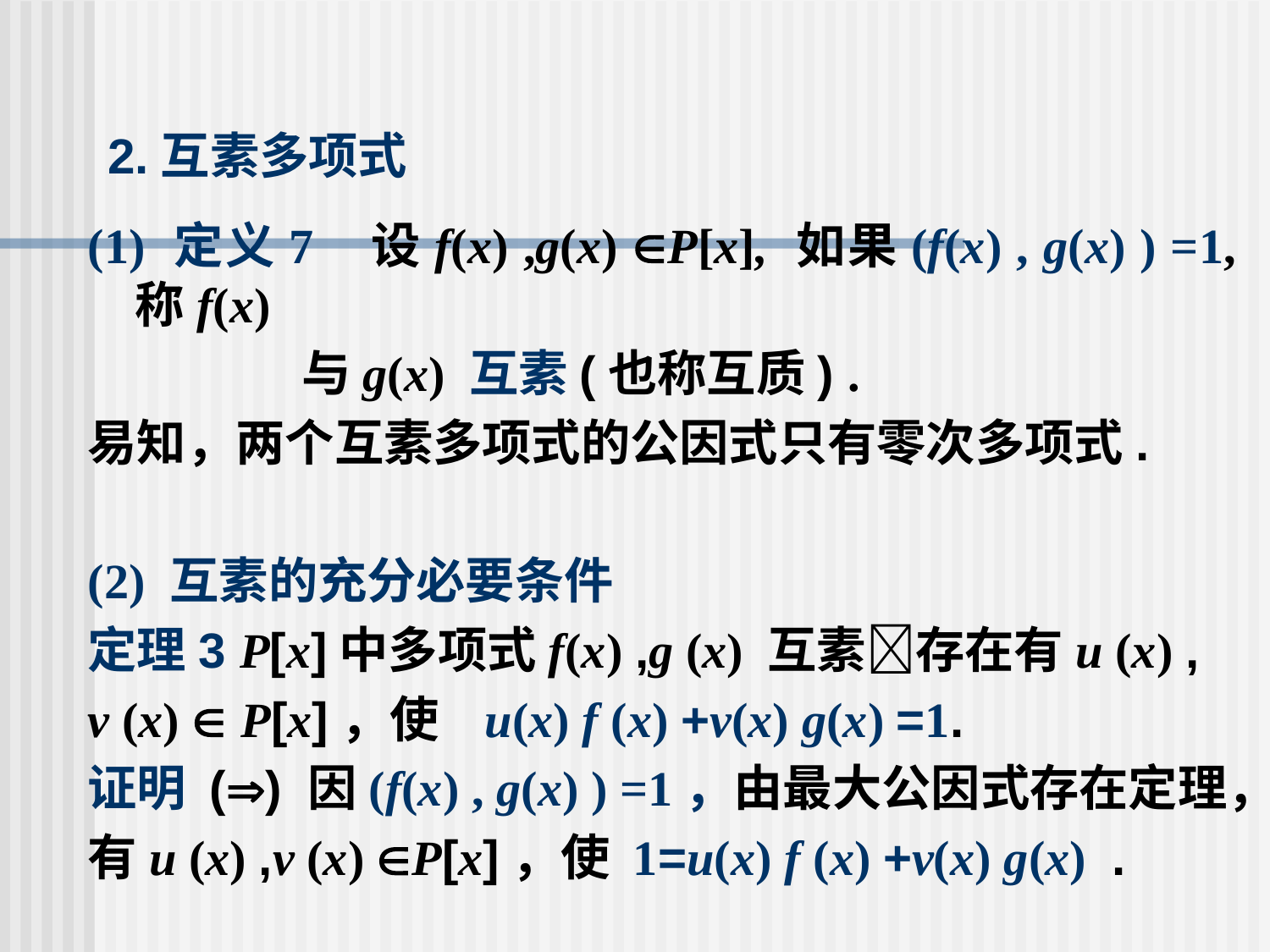

# 2.互素多项式
(1) 定义7   设f(x) ,g(x) ∈P[x], 如果(f(x) , g(x) ) =1,称f(x)
                  与g(x) 互素(也称互质) .
易知，两个互素多项式的公因式只有零次多项式.

(2) 互素的充分必要条件
定理3 P[x]中多项式f(x) ,g (x) 互素⇔存在有u (x) ,
v (x) ∈ P[x]，使   u(x) f (x) +v(x) g(x) =1.
证明 (⇒) 因(f(x) , g(x) ) =1，由最大公因式存在定理，
有u (x) ,v (x) ∈P[x]，使 1=u(x) f (x) +v(x) g(x)  .